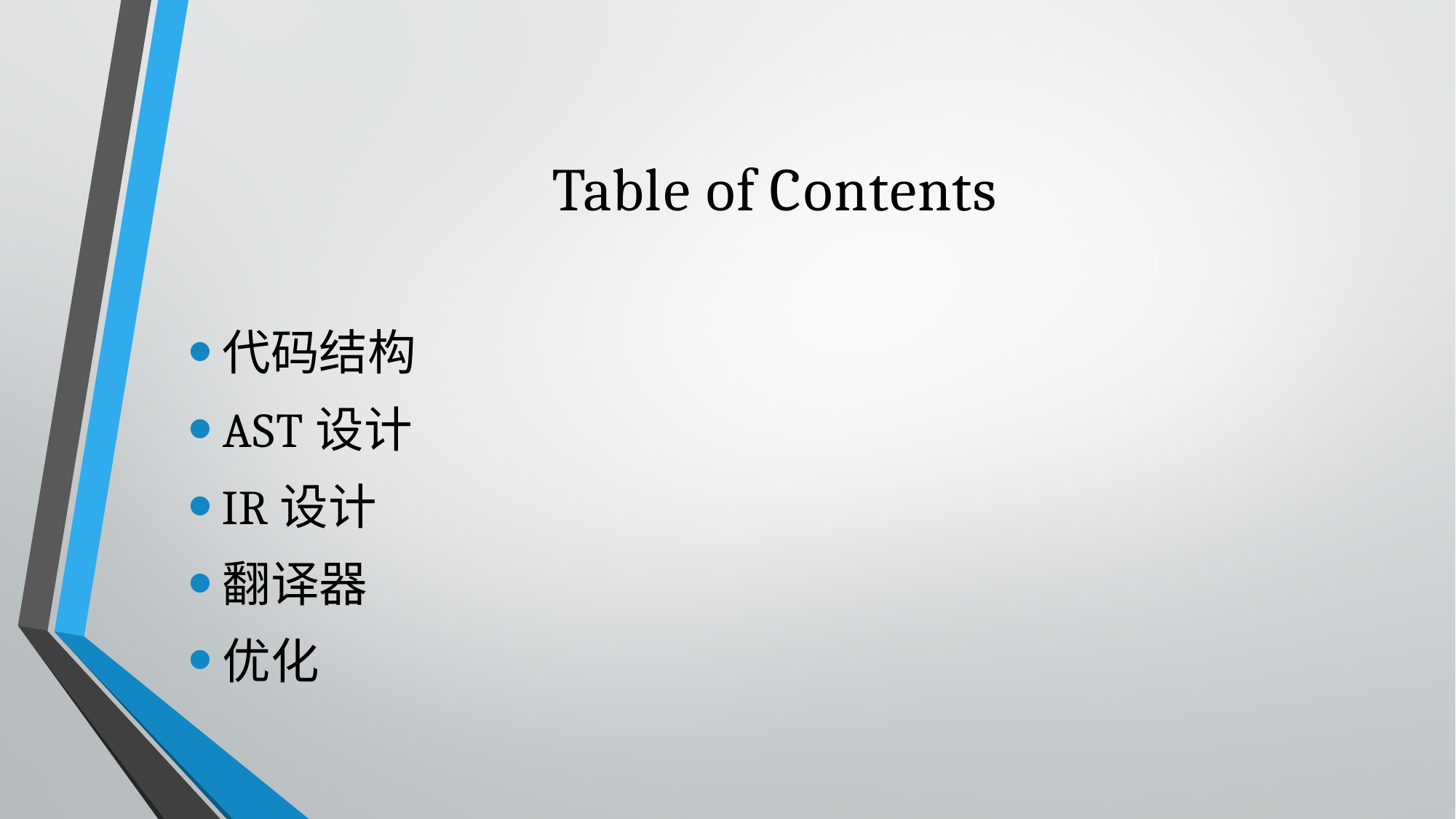

# Table of Contents
代码结构
AST设计
IR设计
翻译器
优化